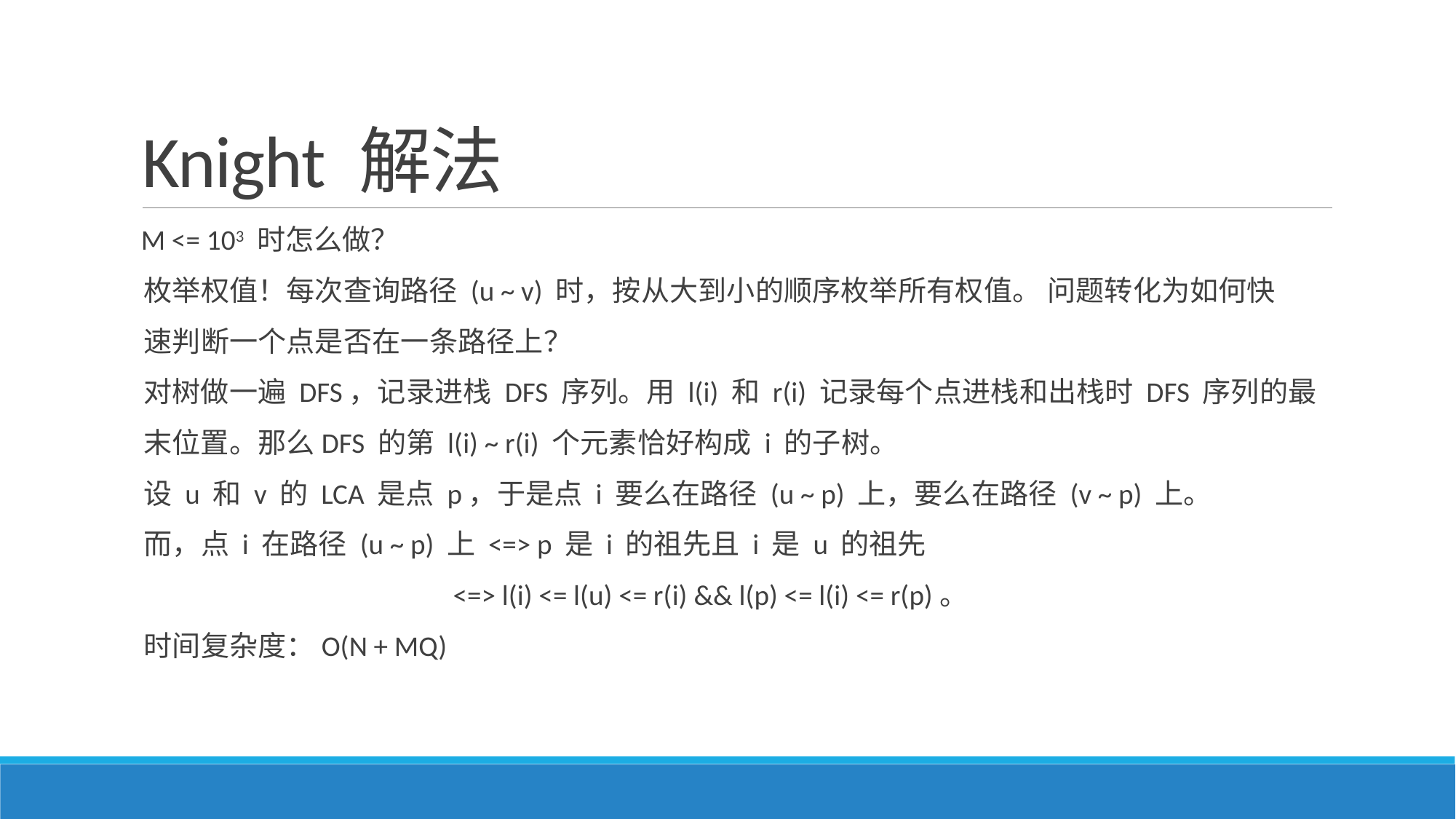

# Knight 解法
M <= 103 时怎么做？
 枚举权值！每次查询路径 (u ~ v) 时，按从大到小的顺序枚举所有权值。 问题转化为如何快
 速判断一个点是否在一条路径上？
 对树做一遍 DFS，记录进栈 DFS 序列。用 l(i) 和 r(i) 记录每个点进栈和出栈时 DFS 序列的最
 末位置。那么DFS 的第 l(i) ~ r(i) 个元素恰好构成 i 的子树。
 设 u 和 v 的 LCA 是点 p，于是点 i 要么在路径 (u ~ p) 上，要么在路径 (v ~ p) 上。
 而，点 i 在路径 (u ~ p) 上 <=> p 是 i 的祖先且 i 是 u 的祖先
                                                 <=> l(i) <= l(u) <= r(i) && l(p) <= l(i) <= r(p)。
 时间复杂度：O(N + MQ)